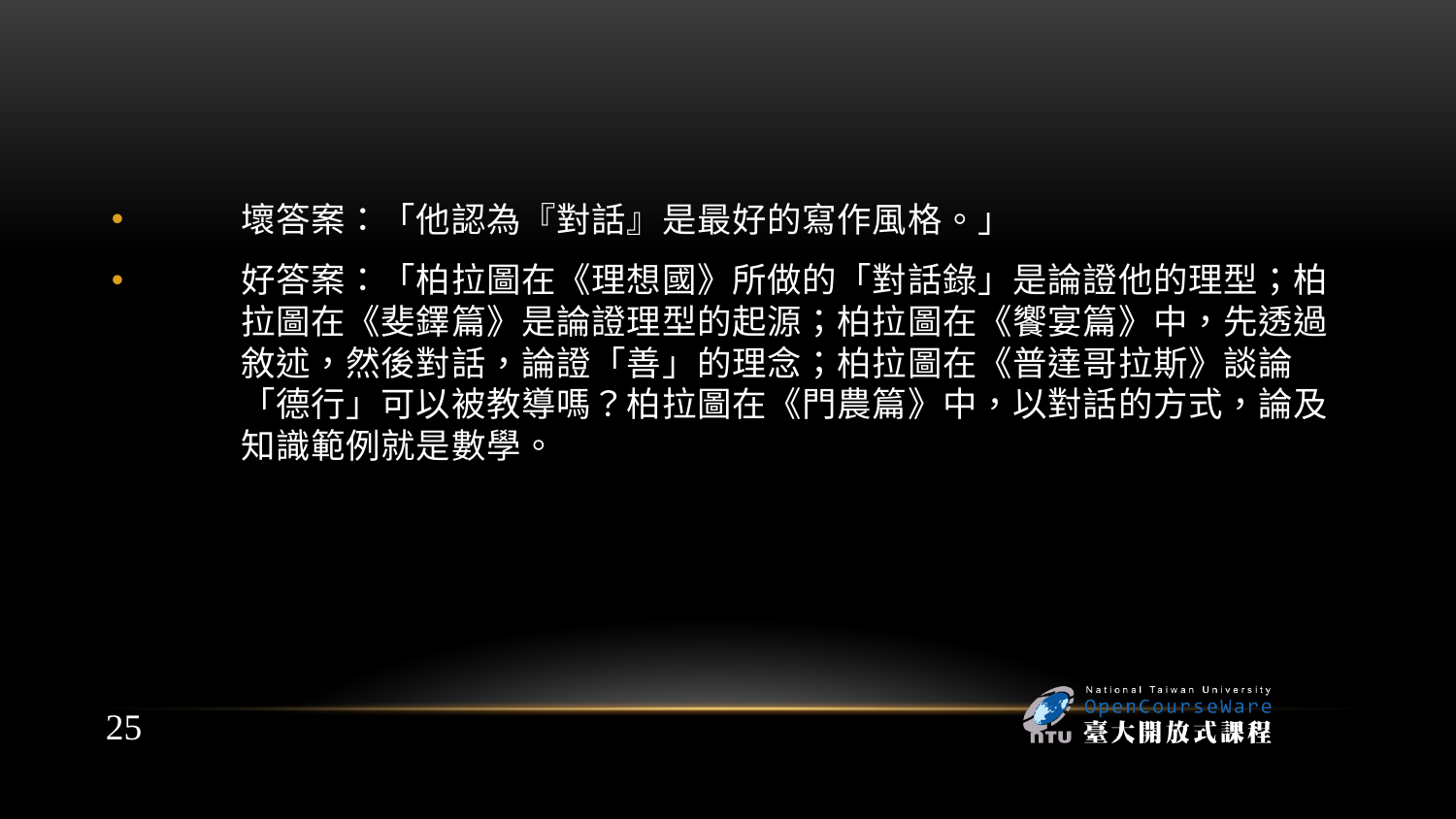

壞答案：「他認為『對話』是最好的寫作風格。」
好答案：「柏拉圖在《理想國》所做的「對話錄」是論證他的理型；柏拉圖在《斐鐸篇》是論證理型的起源；柏拉圖在《饗宴篇》中，先透過敘述，然後對話，論證「善」的理念；柏拉圖在《普達哥拉斯》談論「德行」可以被教導嗎？柏拉圖在《門農篇》中，以對話的方式，論及知識範例就是數學。
25